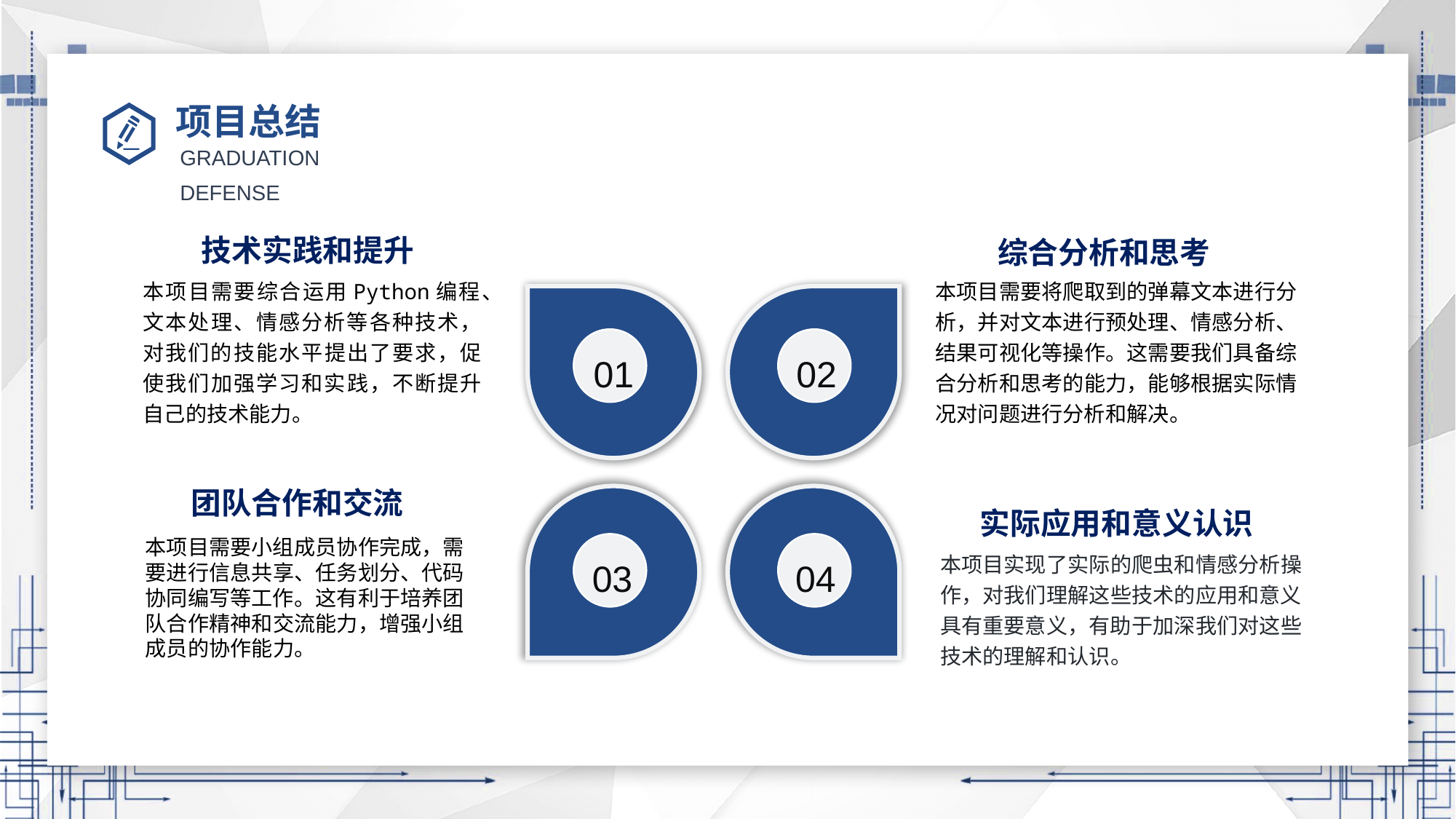

# 项目总结
技术实践和提升
本项目需要综合运用Python编程、文本处理、情感分析等各种技术，对我们的技能水平提出了要求，促使我们加强学习和实践，不断提升自己的技术能力。
综合分析和思考
本项目需要将爬取到的弹幕文本进行分析，并对文本进行预处理、情感分析、结果可视化等操作。这需要我们具备综合分析和思考的能力，能够根据实际情况对问题进行分析和解决。

01

02
团队合作和交流

03

04
实际应用和意义认识
本项目实现了实际的爬虫和情感分析操作，对我们理解这些技术的应用和意义具有重要意义，有助于加深我们对这些技术的理解和认识。
本项目需要小组成员协作完成，需要进行信息共享、任务划分、代码协同编写等工作。这有利于培养团队合作精神和交流能力，增强小组成员的协作能力。